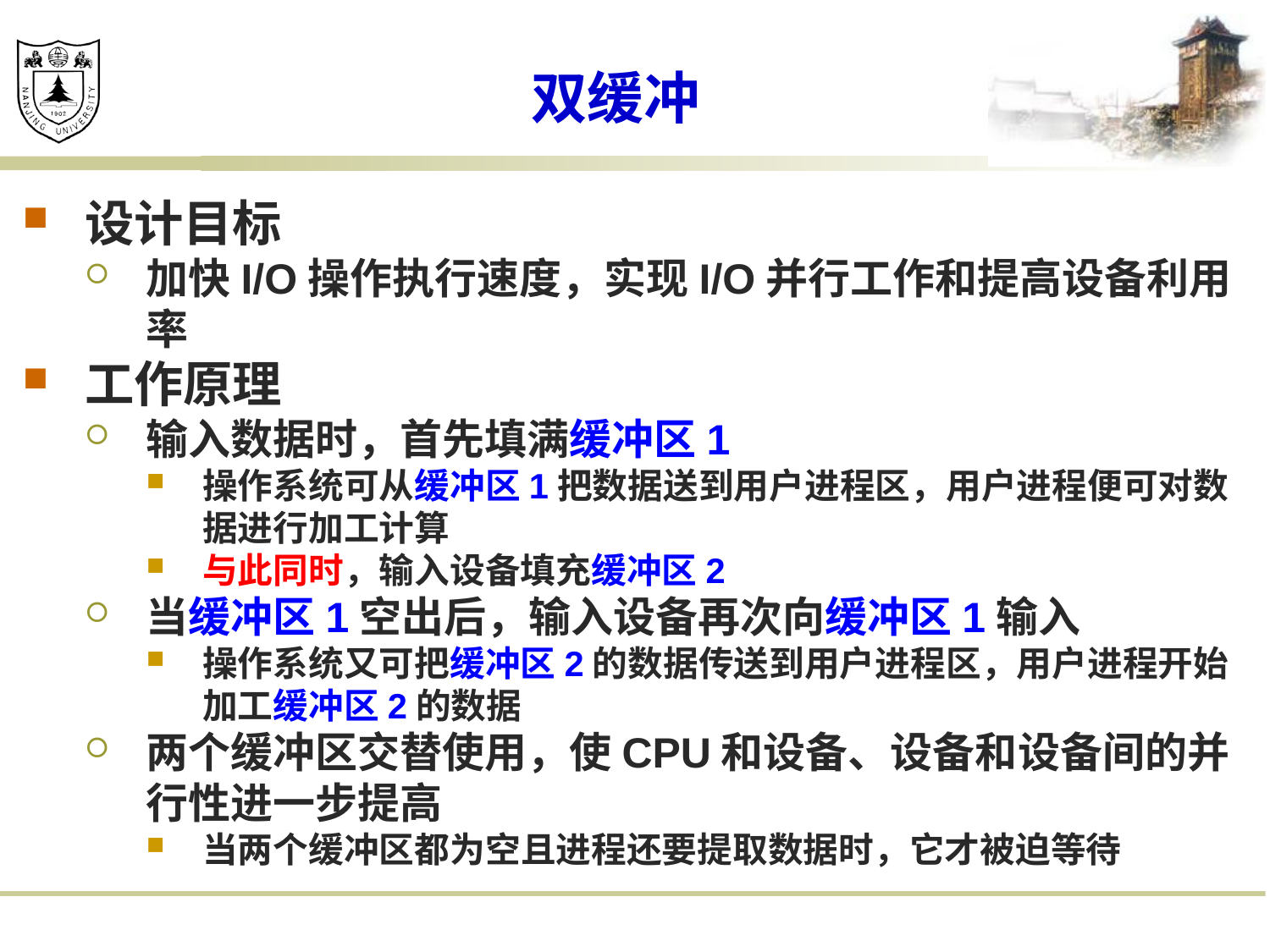

# 双缓冲
设计目标
加快I/O操作执行速度，实现I/O并行工作和提高设备利用率
工作原理
输入数据时，首先填满缓冲区1
操作系统可从缓冲区1把数据送到用户进程区，用户进程便可对数据进行加工计算
与此同时，输入设备填充缓冲区2
当缓冲区1空出后，输入设备再次向缓冲区1输入
操作系统又可把缓冲区2的数据传送到用户进程区，用户进程开始加工缓冲区2的数据
两个缓冲区交替使用，使CPU和设备、设备和设备间的并行性进一步提高
当两个缓冲区都为空且进程还要提取数据时，它才被迫等待

39